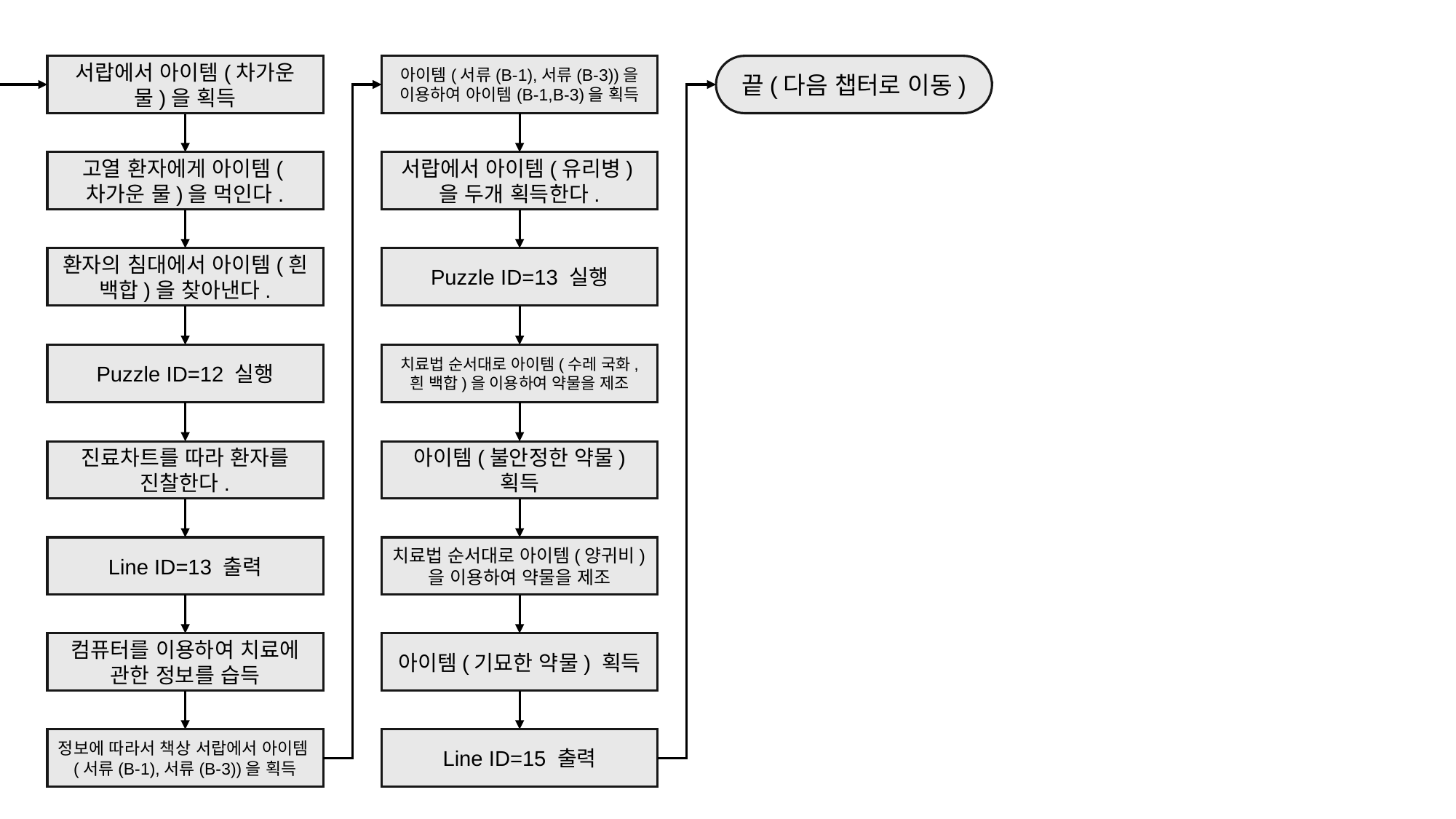

서랍에서 아이템(차가운 물)을 획득
아이템(서류(B-1),서류(B-3))을 이용하여 아이템(B-1,B-3)을 획득
끝(다음 챕터로 이동)
고열 환자에게 아이템(차가운 물)을 먹인다.
서랍에서 아이템(유리병)을 두개 획득한다.
환자의 침대에서 아이템(흰 백합)을 찾아낸다.
Puzzle ID=13 실행
Puzzle ID=12 실행
치료법 순서대로 아이템(수레 국화, 흰 백합)을 이용하여 약물을 제조
진료차트를 따라 환자를 진찰한다.
아이템(불안정한 약물) 획득
Line ID=13 출력
치료법 순서대로 아이템(양귀비)을 이용하여 약물을 제조
컴퓨터를 이용하여 치료에 관한 정보를 습득
아이템(기묘한 약물) 획득
정보에 따라서 책상 서랍에서 아이템(서류(B-1),서류(B-3))을 획득
Line ID=15 출력